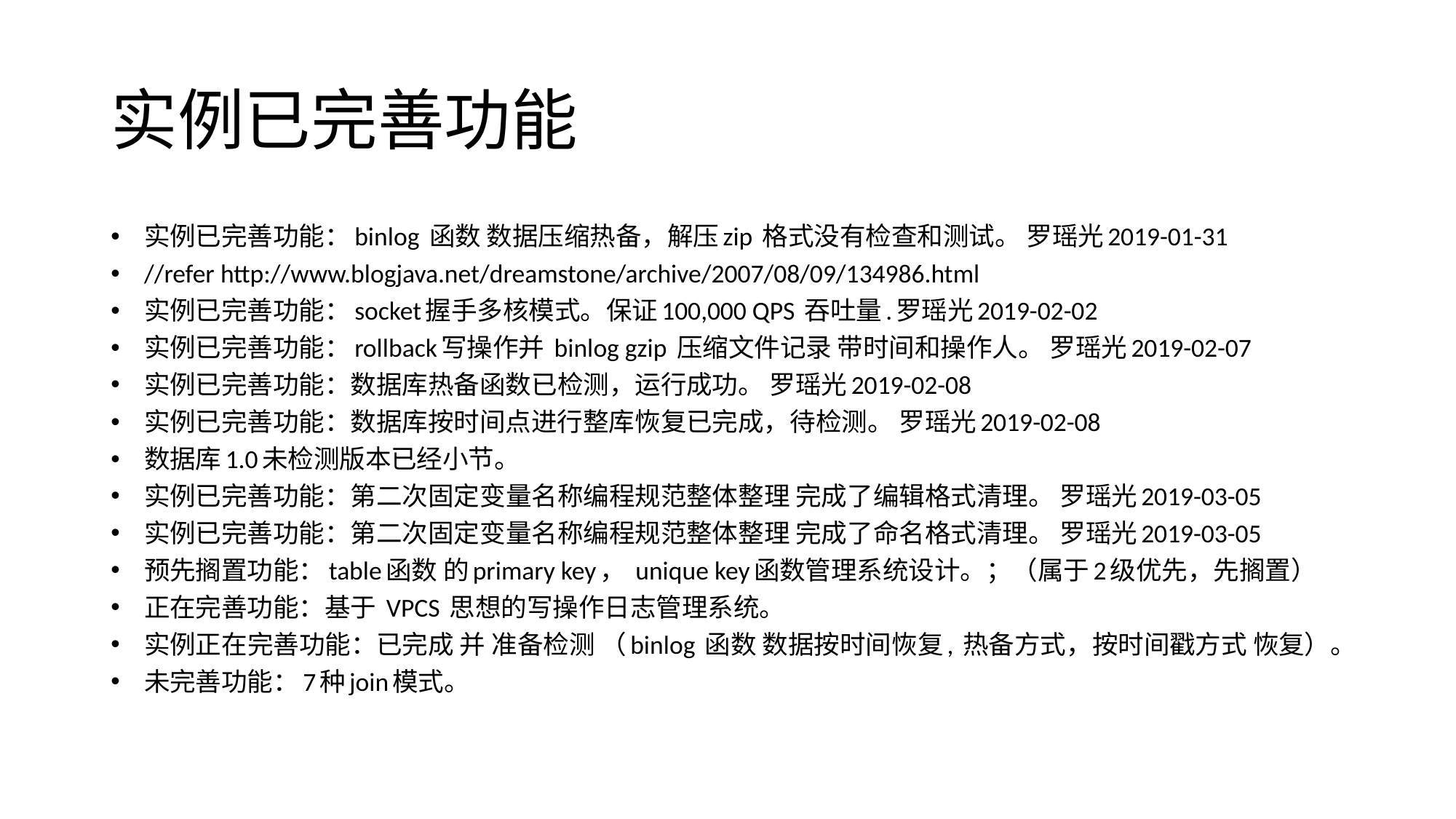

# 实例已完善功能
实例已完善功能：binlog 函数 数据压缩热备，解压zip 格式没有检查和测试。 罗瑶光2019-01-31
//refer http://www.blogjava.net/dreamstone/archive/2007/08/09/134986.html
实例已完善功能：socket握手多核模式。保证100,000 QPS 吞吐量.罗瑶光2019-02-02
实例已完善功能：rollback写操作并 binlog gzip 压缩文件记录 带时间和操作人。 罗瑶光2019-02-07
实例已完善功能：数据库热备函数已检测，运行成功。 罗瑶光2019-02-08
实例已完善功能：数据库按时间点进行整库恢复已完成，待检测。 罗瑶光2019-02-08
数据库1.0未检测版本已经小节。
实例已完善功能：第二次固定变量名称编程规范整体整理 完成了编辑格式清理。 罗瑶光2019-03-05
实例已完善功能：第二次固定变量名称编程规范整体整理 完成了命名格式清理。 罗瑶光2019-03-05
预先搁置功能：table函数 的primary key， unique key函数管理系统设计。；（属于2级优先，先搁置）
正在完善功能：基于 VPCS 思想的写操作日志管理系统。
实例正在完善功能：已完成 并 准备检测 （binlog 函数 数据按时间恢复, 热备方式，按时间戳方式 恢复）。
未完善功能：7种join模式。